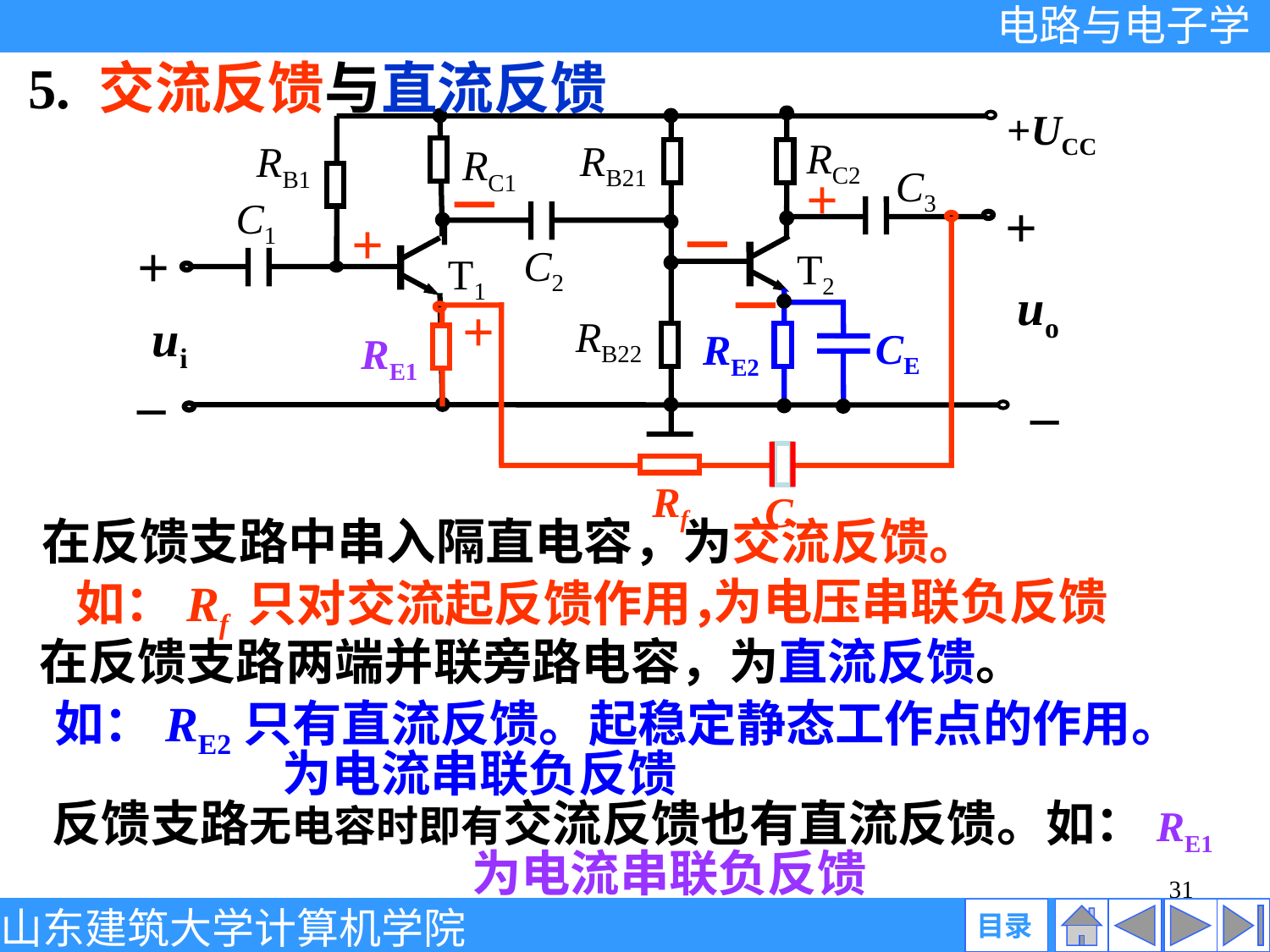

5. 交流反馈与直流反馈
+UCC

RC2
RB21
RB1
RC1

C3

+
C1

+
C2
T2

T1

uo

ui

RB22

CE
RE2
RE1

–
–

Rf
C
+
－
+
－
－
+

在反馈支路中串入隔直电容，为交流反馈。
为电压串联负反馈
如：Rf 只对交流起反馈作用，
在反馈支路两端并联旁路电容，为直流反馈。
如：RE2只有直流反馈。起稳定静态工作点的作用。
为电流串联负反馈
反馈支路无电容时即有交流反馈也有直流反馈。如：RE1
为电流串联负反馈